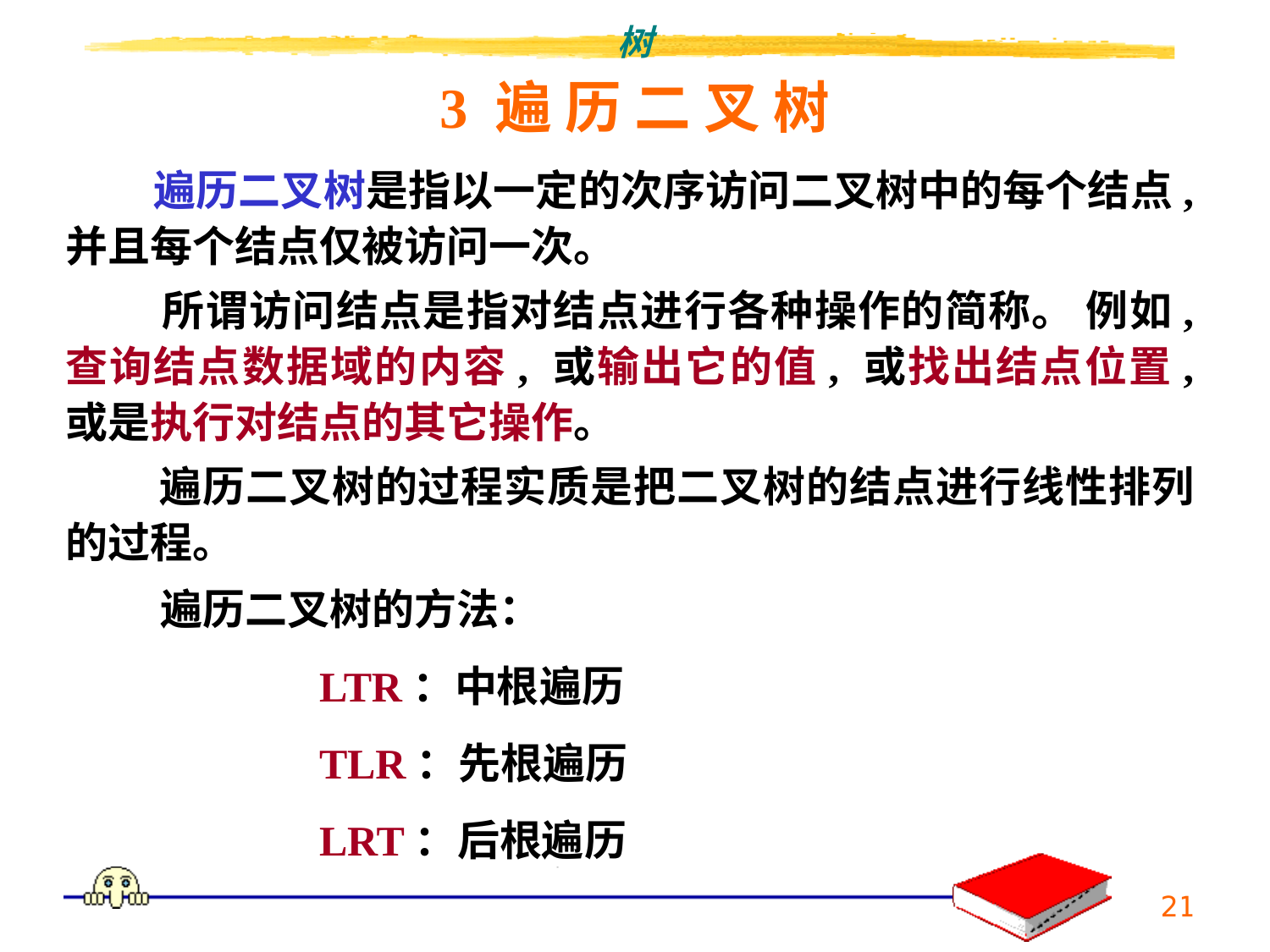

# 3 遍 历 二 叉 树
        遍历二叉树是指以一定的次序访问二叉树中的每个结点, 并且每个结点仅被访问一次。
        所谓访问结点是指对结点进行各种操作的简称。 例如, 查询结点数据域的内容, 或输出它的值, 或找出结点位置, 或是执行对结点的其它操作。
        遍历二叉树的过程实质是把二叉树的结点进行线性排列的过程。

遍历二叉树的方法：
               LTR：中根遍历
               TLR：先根遍历
               LRT：后根遍历
21